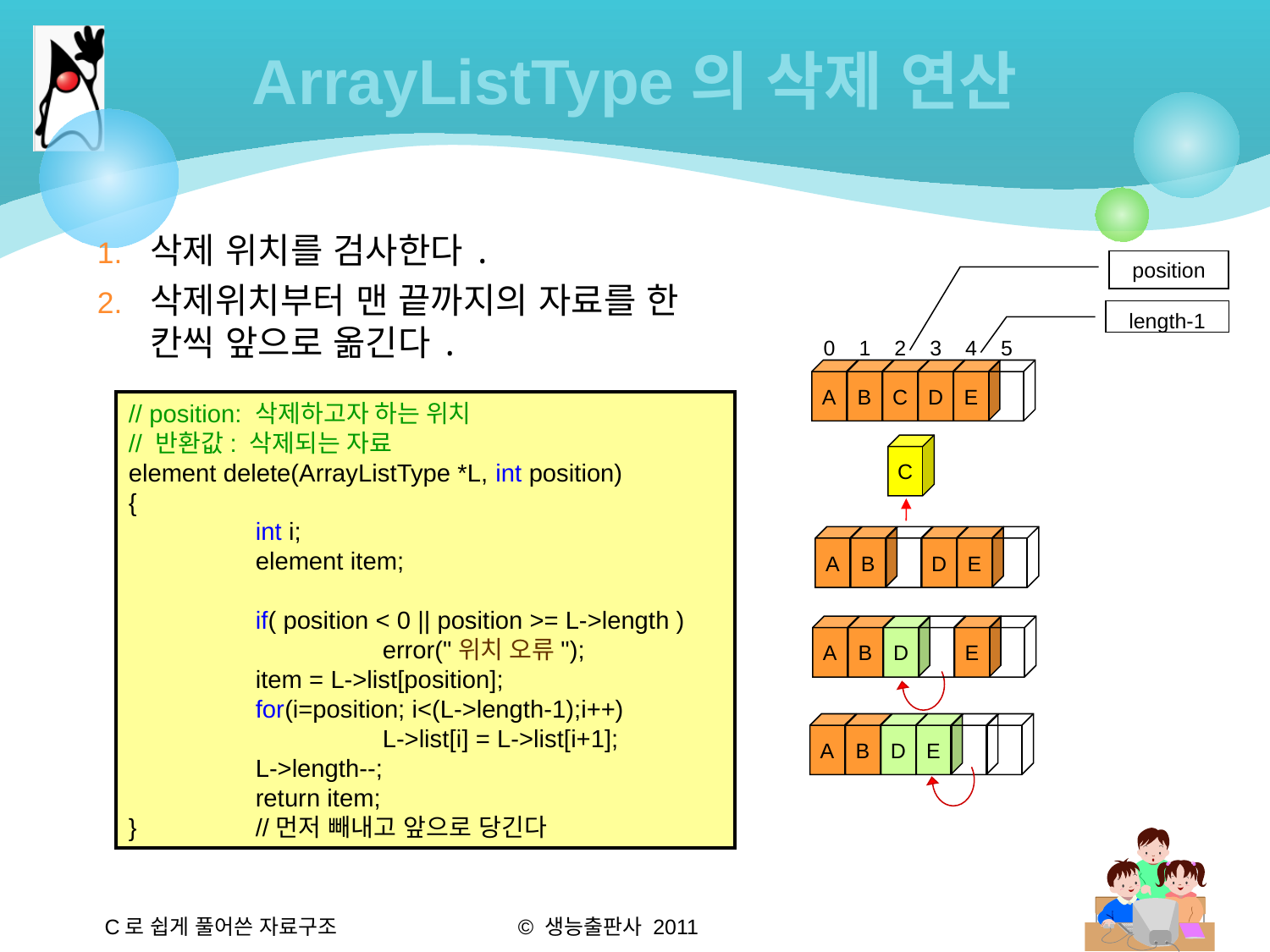

# ArrayListType의 삭제 연산
삭제 위치를 검사한다.
삭제위치부터 맨 끝까지의 자료를 한 칸씩 앞으로 옮긴다.
position
length-1
0
1
2
3
4
5
A
B
C
D
E

// position: 삭제하고자 하는 위치
// 반환값: 삭제되는 자료
element delete(ArrayListType *L, int position)
{
	int i;
	element item;

	if( position < 0 || position >= L->length )
		error("위치 오류");
	item = L->list[position];
	for(i=position; i<(L->length-1);i++)
		L->list[i] = L->list[i+1];
	L->length--;
	return item;
}	//먼저 빼내고 앞으로 당긴다
C

A
B

D
E

A
B
D

E

A
B
D
E